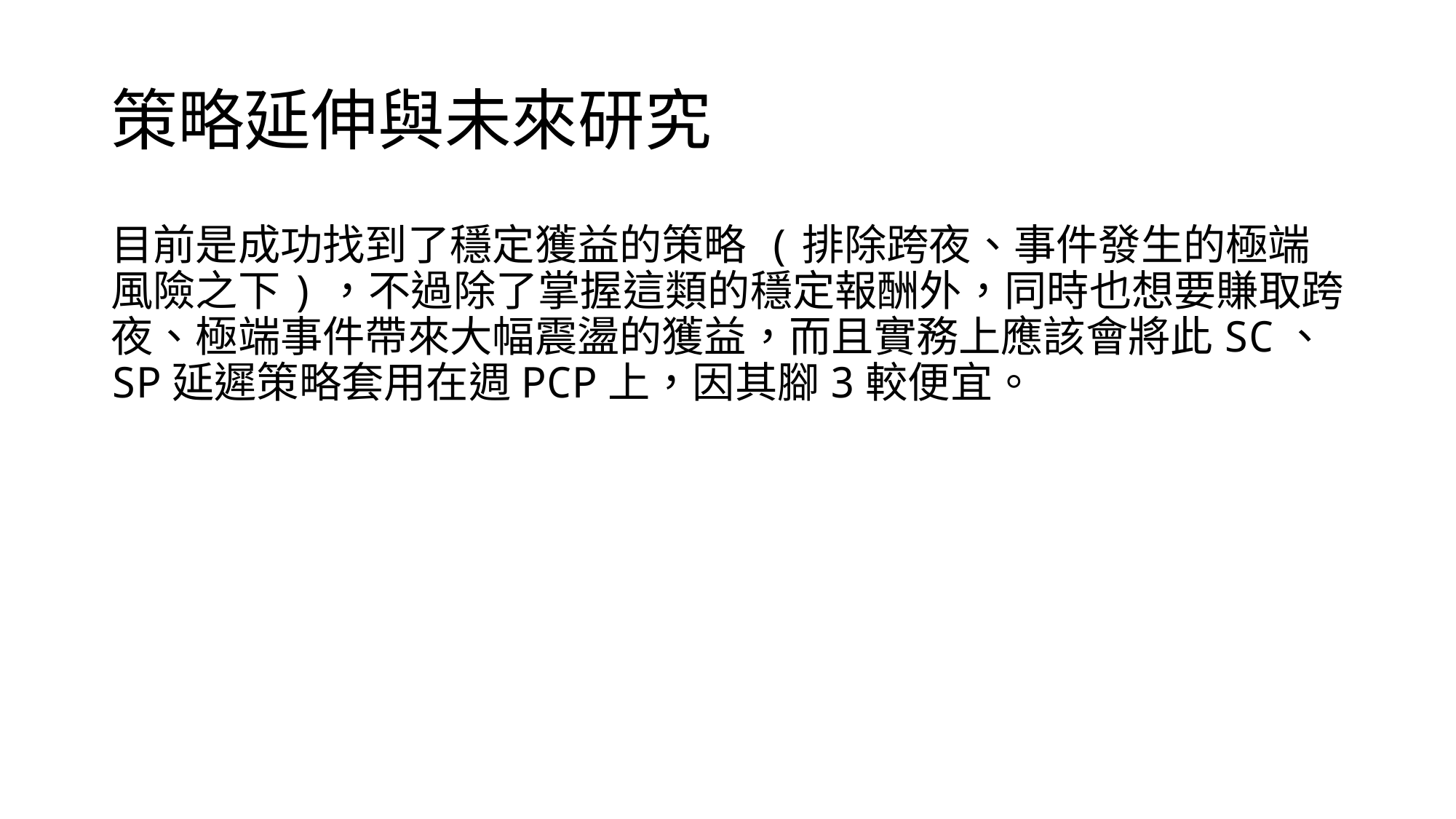

# 策略延伸與未來研究
目前是成功找到了穩定獲益的策略 (排除跨夜、事件發生的極端風險之下)，不過除了掌握這類的穩定報酬外，同時也想要賺取跨夜、極端事件帶來大幅震盪的獲益，而且實務上應該會將此SC、SP延遲策略套用在週PCP上，因其腳3較便宜。